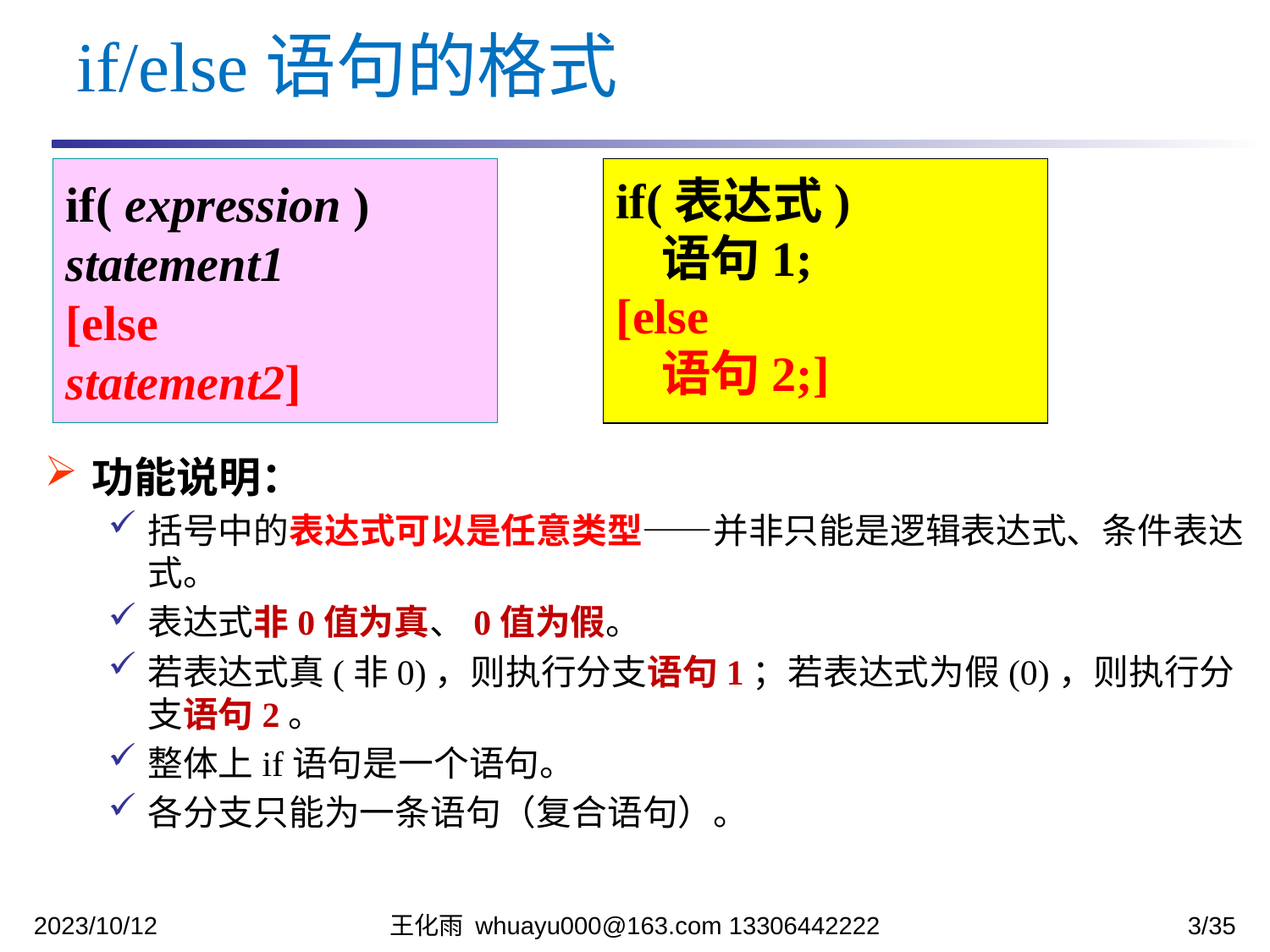

if/else语句的格式
if(表达式)
   语句1;
[else
   语句2;]
if( expression )
statement1
[else
statement2]
功能说明：
括号中的表达式可以是任意类型——并非只能是逻辑表达式、条件表达式。
表达式非0值为真、0值为假。
若表达式真(非0)，则执行分支语句1；若表达式为假(0)，则执行分支语句2。
整体上if语句是一个语句。
各分支只能为一条语句（复合语句）。
2023/10/12
王化雨 whuayu000@163.com 13306442222
3/35